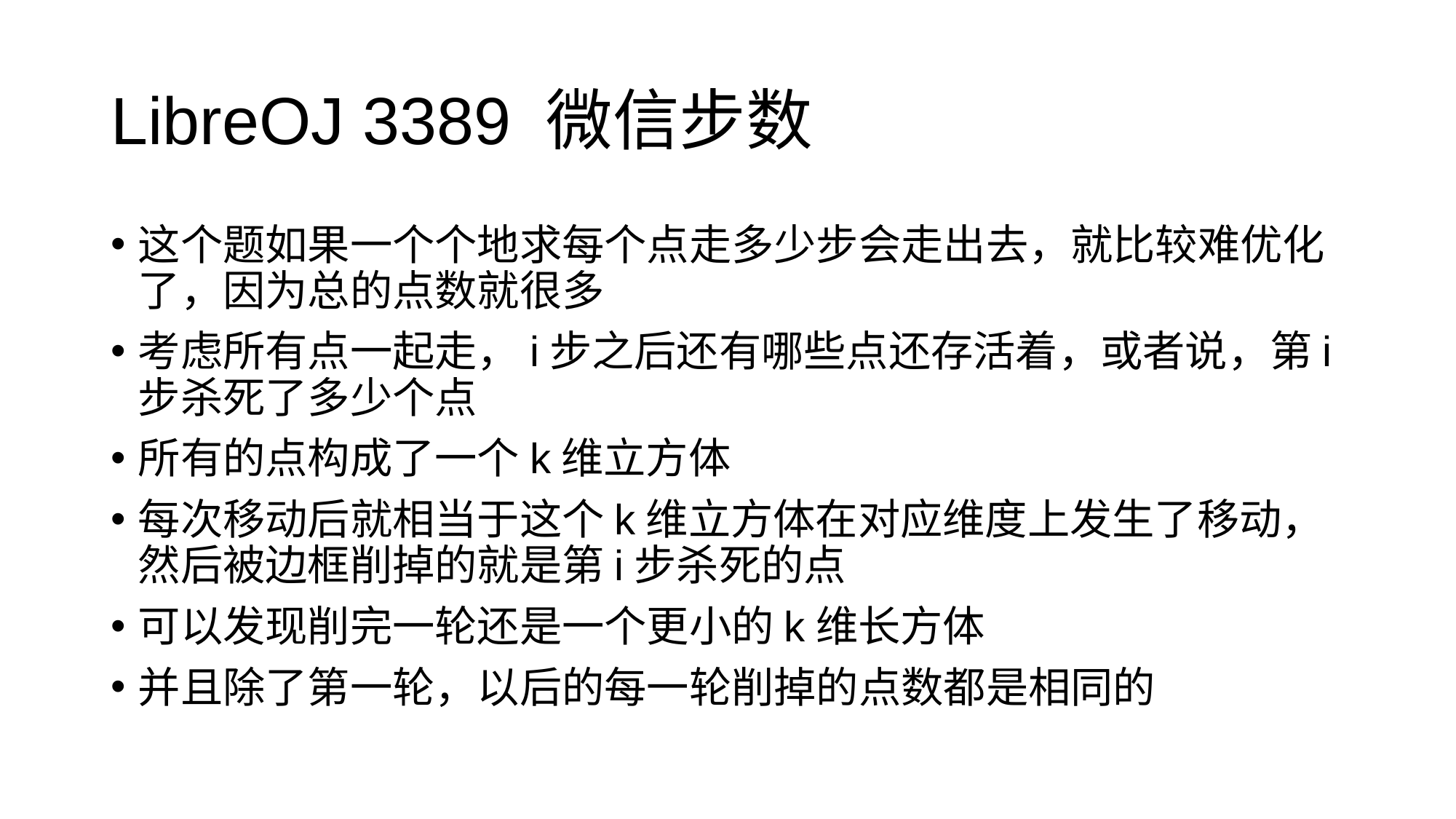

# LibreOJ 3389 微信步数
这个题如果一个个地求每个点走多少步会走出去，就比较难优化了，因为总的点数就很多
考虑所有点一起走，i步之后还有哪些点还存活着，或者说，第i步杀死了多少个点
所有的点构成了一个k维立方体
每次移动后就相当于这个k维立方体在对应维度上发生了移动，然后被边框削掉的就是第i步杀死的点
可以发现削完一轮还是一个更小的k维长方体
并且除了第一轮，以后的每一轮削掉的点数都是相同的